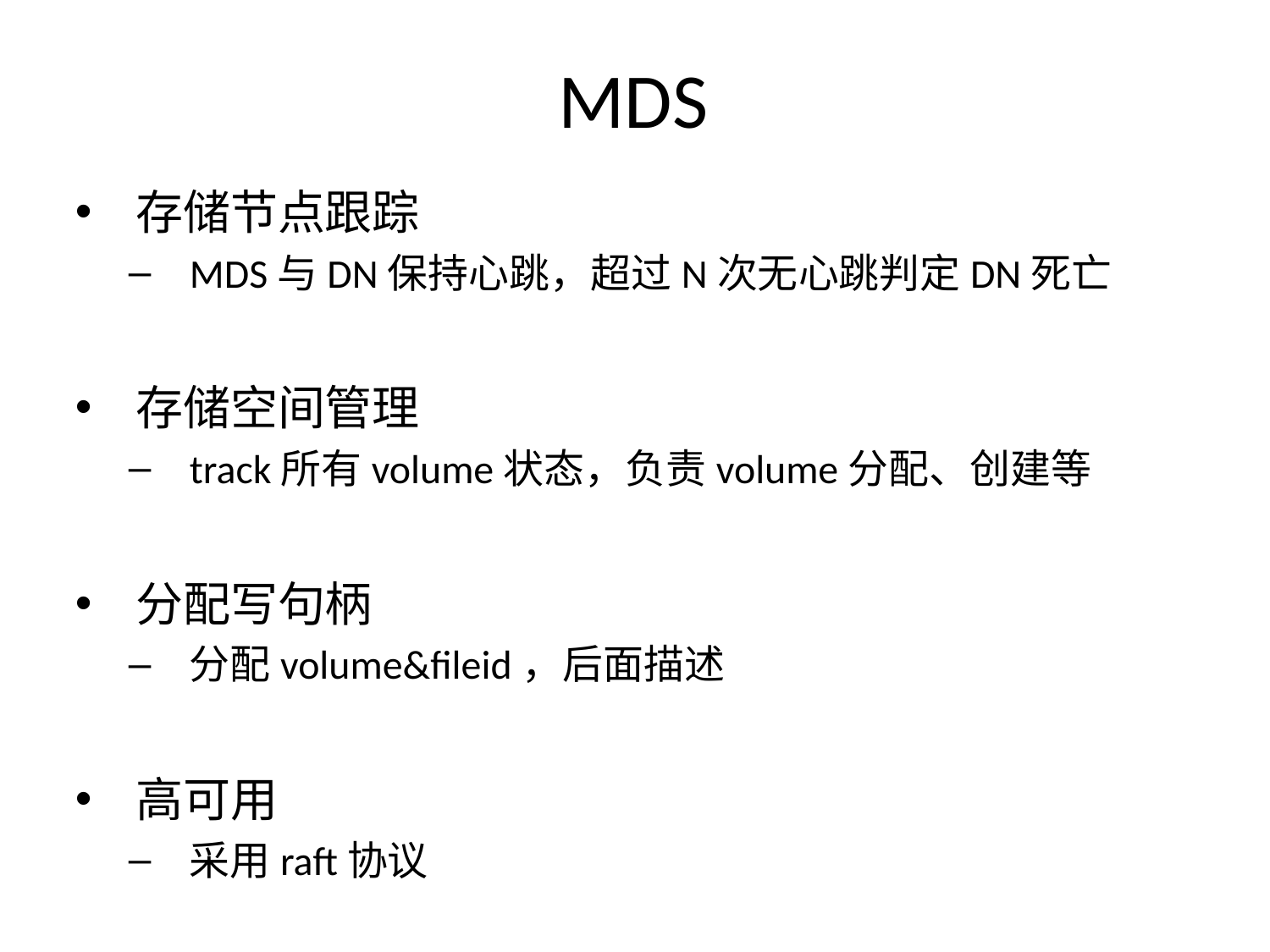

# MDS
存储节点跟踪
MDS与DN保持心跳，超过N次无心跳判定DN死亡

存储空间管理
track所有volume状态，负责volume分配、创建等

分配写句柄
分配volume&fileid，后面描述

高可用
采用raft协议